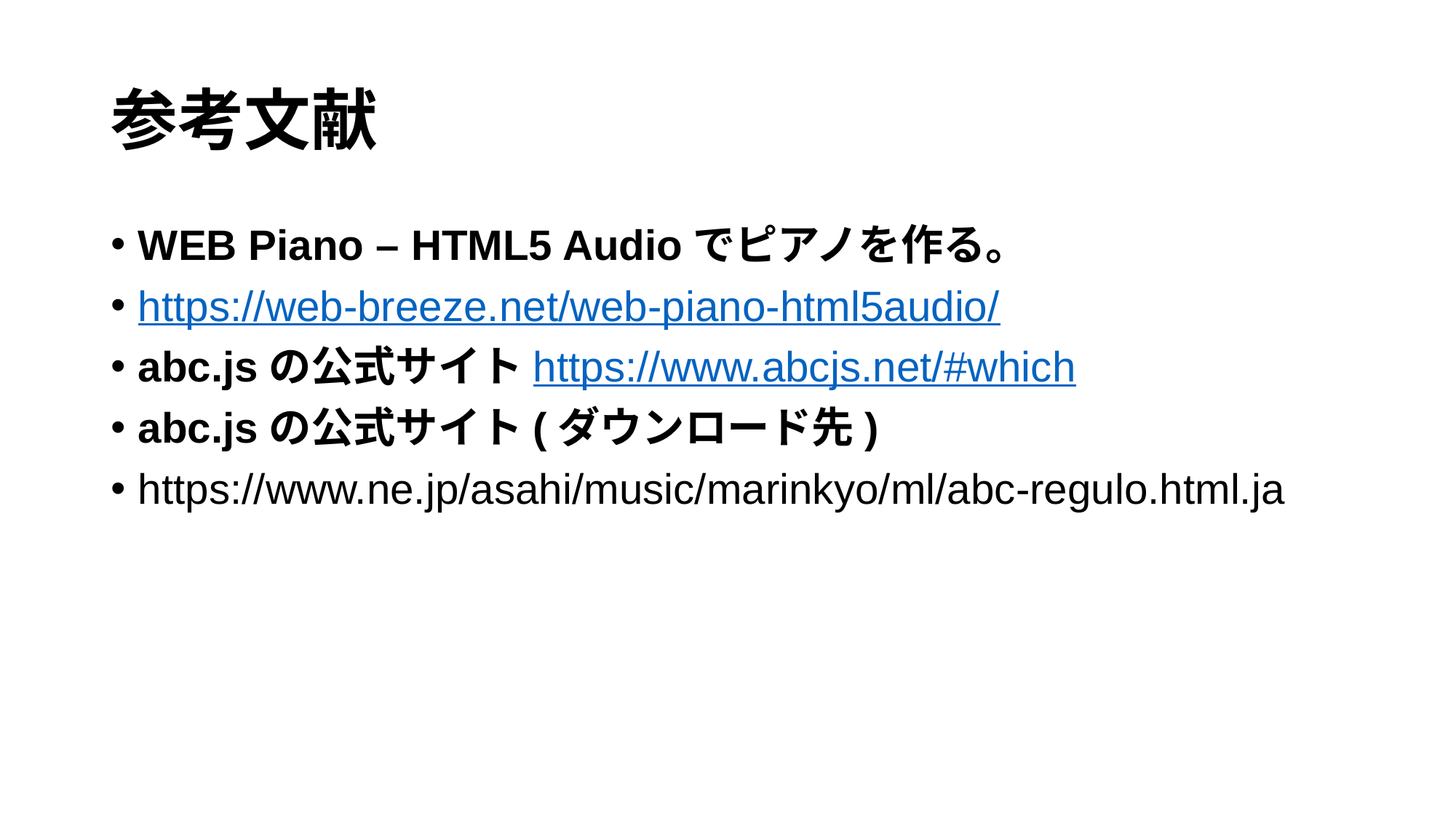

# 参考文献
WEB Piano – HTML5 Audioでピアノを作る。
https://web-breeze.net/web-piano-html5audio/
abc.jsの公式サイトhttps://www.abcjs.net/#which
abc.jsの公式サイト(ダウンロード先)
https://www.ne.jp/asahi/music/marinkyo/ml/abc-regulo.html.ja